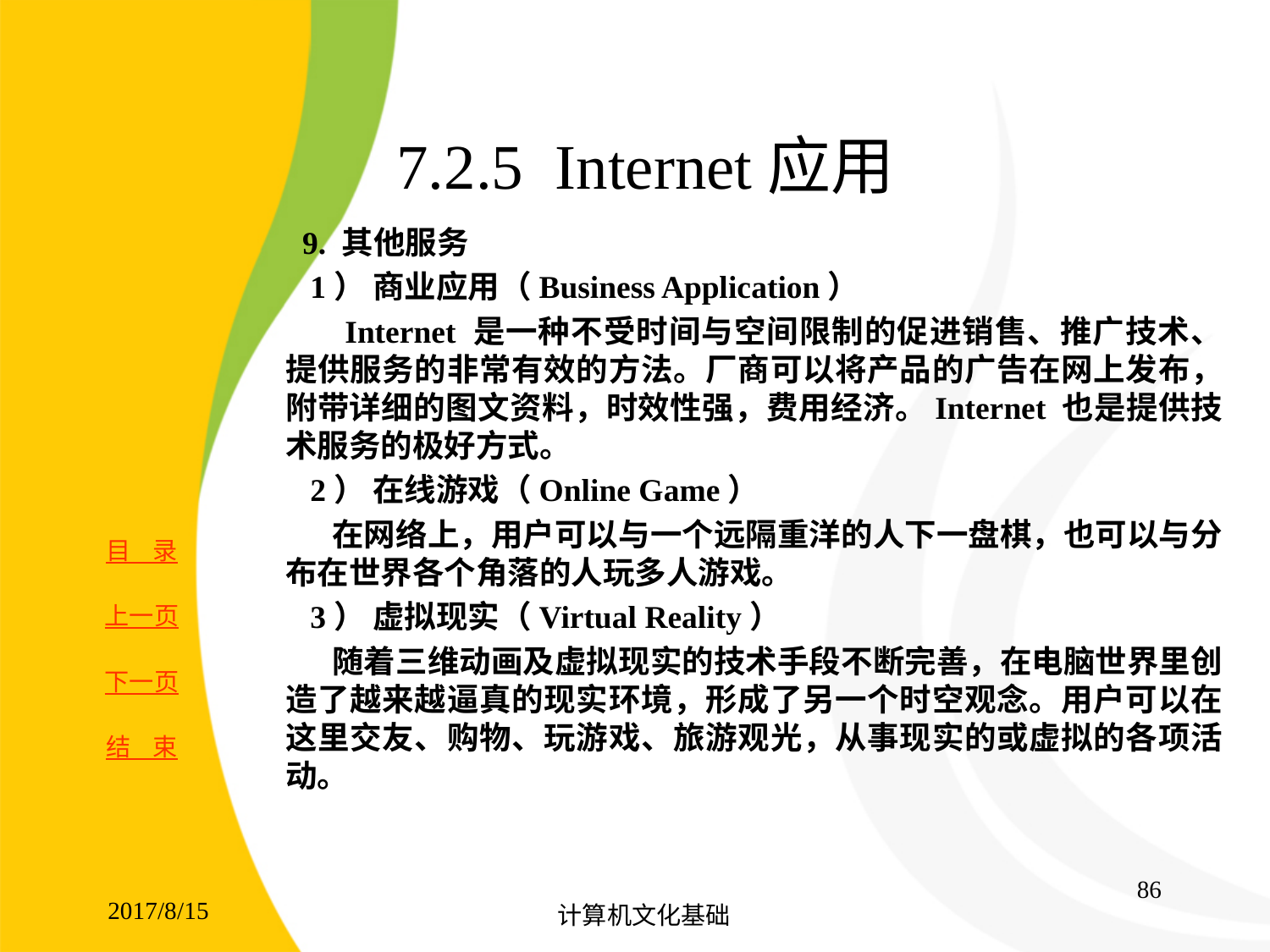

# 7.2.5  Internet应用
	   9. 其他服务
         1） 商业应用（Business Application）
            Internet 是一种不受时间与空间限制的促进销售、推广技术、提供服务的非常有效的方法。厂商可以将产品的广告在网上发布，附带详细的图文资料，时效性强，费用经济。Internet 也是提供技术服务的极好方式。
         2） 在线游戏（Online Game）
            在网络上，用户可以与一个远隔重洋的人下一盘棋，也可以与分布在世界各个角落的人玩多人游戏。
         3） 虚拟现实（Virtual Reality）
            随着三维动画及虚拟现实的技术手段不断完善，在电脑世界里创造了越来越逼真的现实环境，形成了另一个时空观念。用户可以在这里交友、购物、玩游戏、旅游观光，从事现实的或虚拟的各项活动。
86
2017/8/15